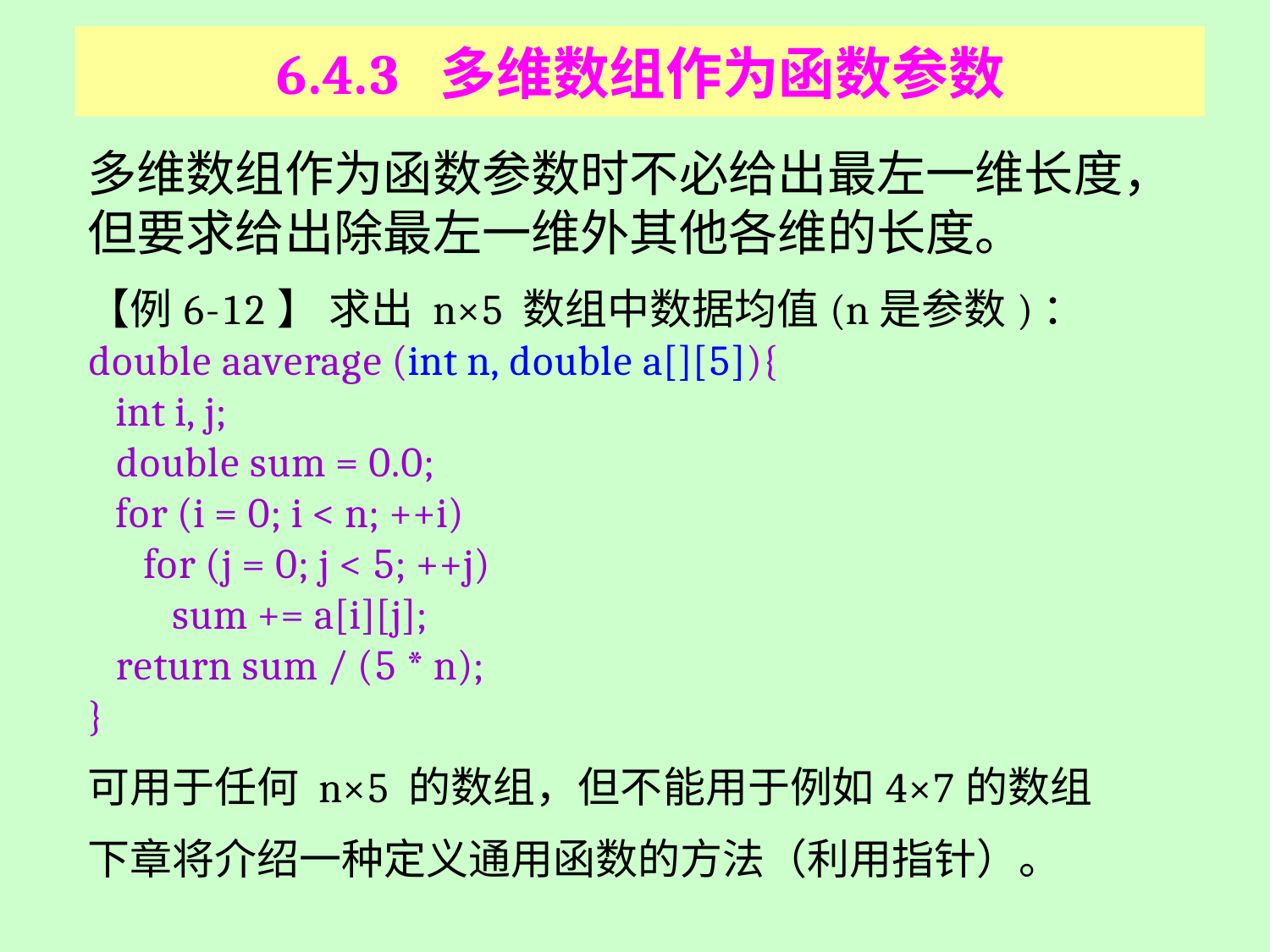

# 6.4.3  多维数组作为函数参数
多维数组作为函数参数时不必给出最左一维长度，但要求给出除最左一维外其他各维的长度。
【例6-12】 求出 n×5 数组中数据均值(n是参数)：
double aaverage (int n, double a[][5]){
   int i, j;
   double sum = 0.0;
   for (i = 0; i < n; ++i)
      for (j = 0; j < 5; ++j)
         sum += a[i][j];
   return sum / (5 * n);
}
可用于任何 n×5 的数组，但不能用于例如4×7的数组
下章将介绍一种定义通用函数的方法（利用指针）。
68